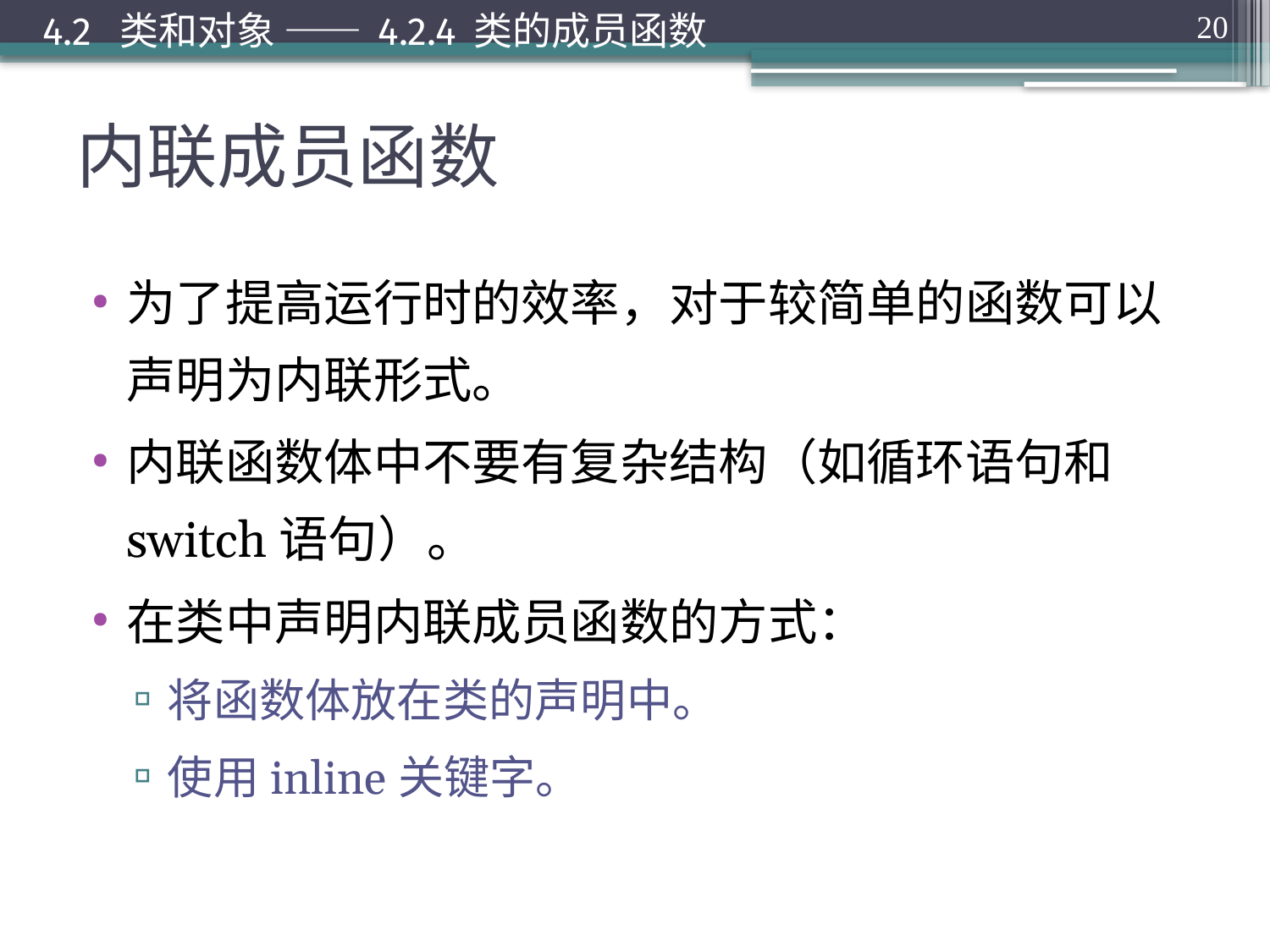

4.2  类和对象 —— 4.2.4 类的成员函数
20
# 内联成员函数
为了提高运行时的效率，对于较简单的函数可以声明为内联形式。
内联函数体中不要有复杂结构（如循环语句和switch语句）。
在类中声明内联成员函数的方式：
将函数体放在类的声明中。
使用inline关键字。